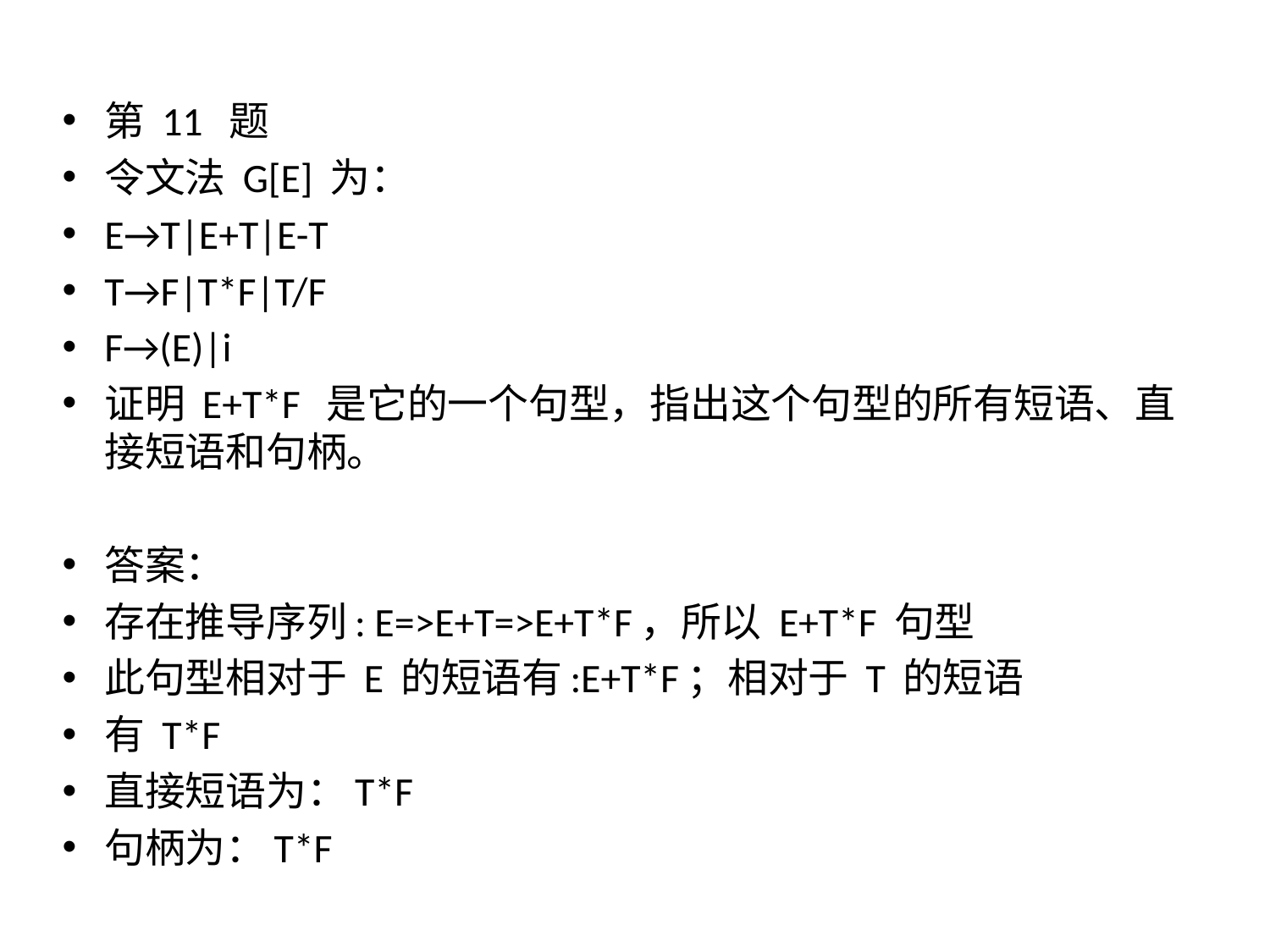

第 11  题
令文法 G[E] 为：
E→T|E+T|E-T
T→F|T*F|T/F
F→(E)|i
证明 E+T*F  是它的一个句型，指出这个句型的所有短语、直接短语和句柄。

答案：
存在推导序列: E=>E+T=>E+T*F，所以 E+T*F 句型
此句型相对于 E 的短语有:E+T*F；相对于 T 的短语
有 T*F
直接短语为：T*F
句柄为：T*F